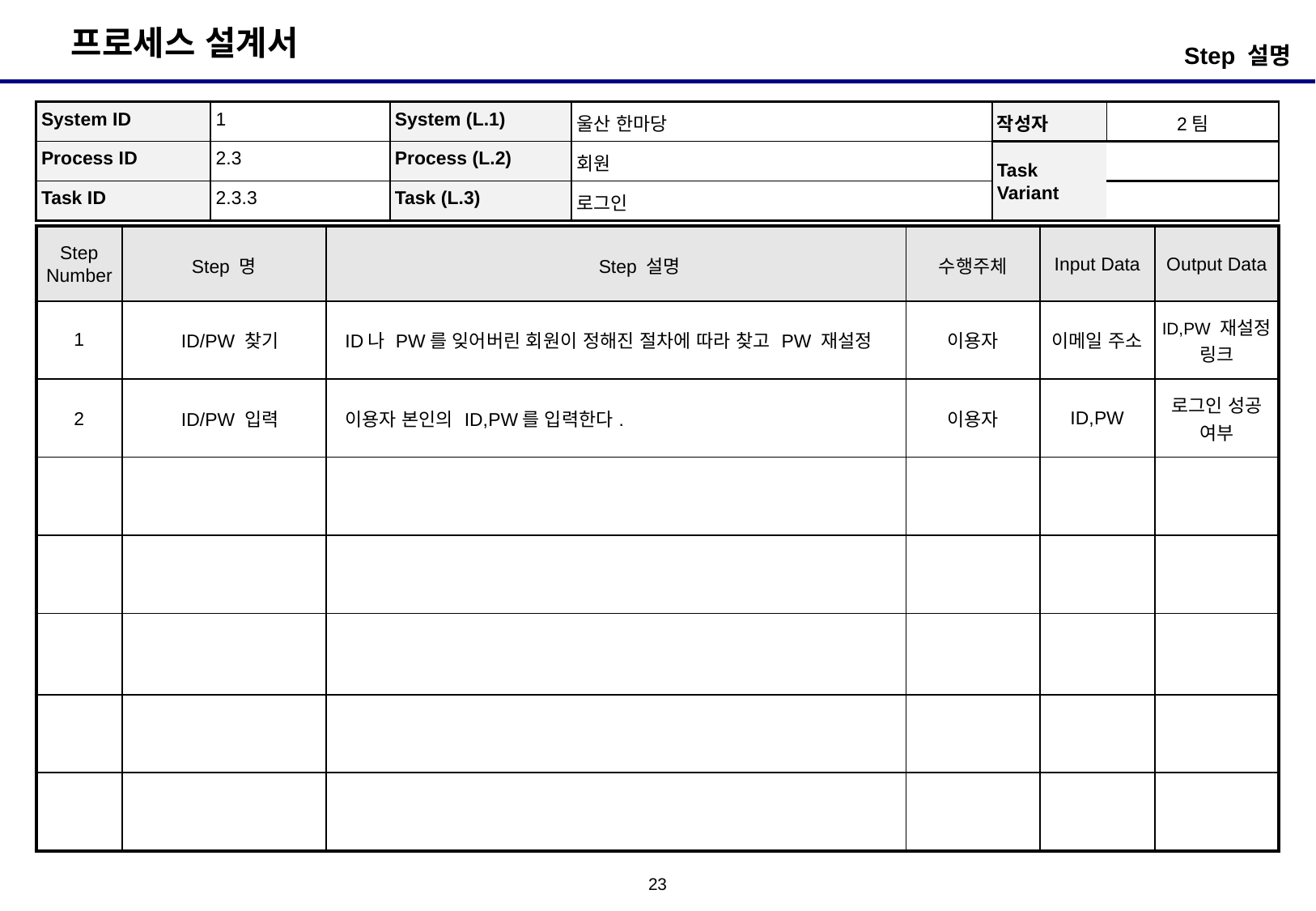

Step 설명
| System ID | 1 | System (L.1) | 울산 한마당 | 작성자 | 2팀 |
| --- | --- | --- | --- | --- | --- |
| Process ID | 2.3 | Process (L.2) | 회원 | Task Variant |  |
| Task ID | 2.3.3 | Task (L.3) | 로그인 |  |  |
| Step Number | Step 명 | Step 설명 | 수행주체 | Input Data | Output Data |
| --- | --- | --- | --- | --- | --- |
| 1 | ID/PW 찾기 | ID나 PW를 잊어버린 회원이 정해진 절차에 따라 찾고 PW 재설정 | 이용자 | 이메일 주소 | ID,PW 재설정 링크 |
| 2 | ID/PW 입력 | 이용자 본인의 ID,PW를 입력한다. | 이용자 | ID,PW | 로그인 성공 여부 |
|  |  |  |  |  |  |
|  |  |  |  |  |  |
|  |  |  |  |  |  |
|  |  |  |  |  |  |
|  |  |  |  |  |  |